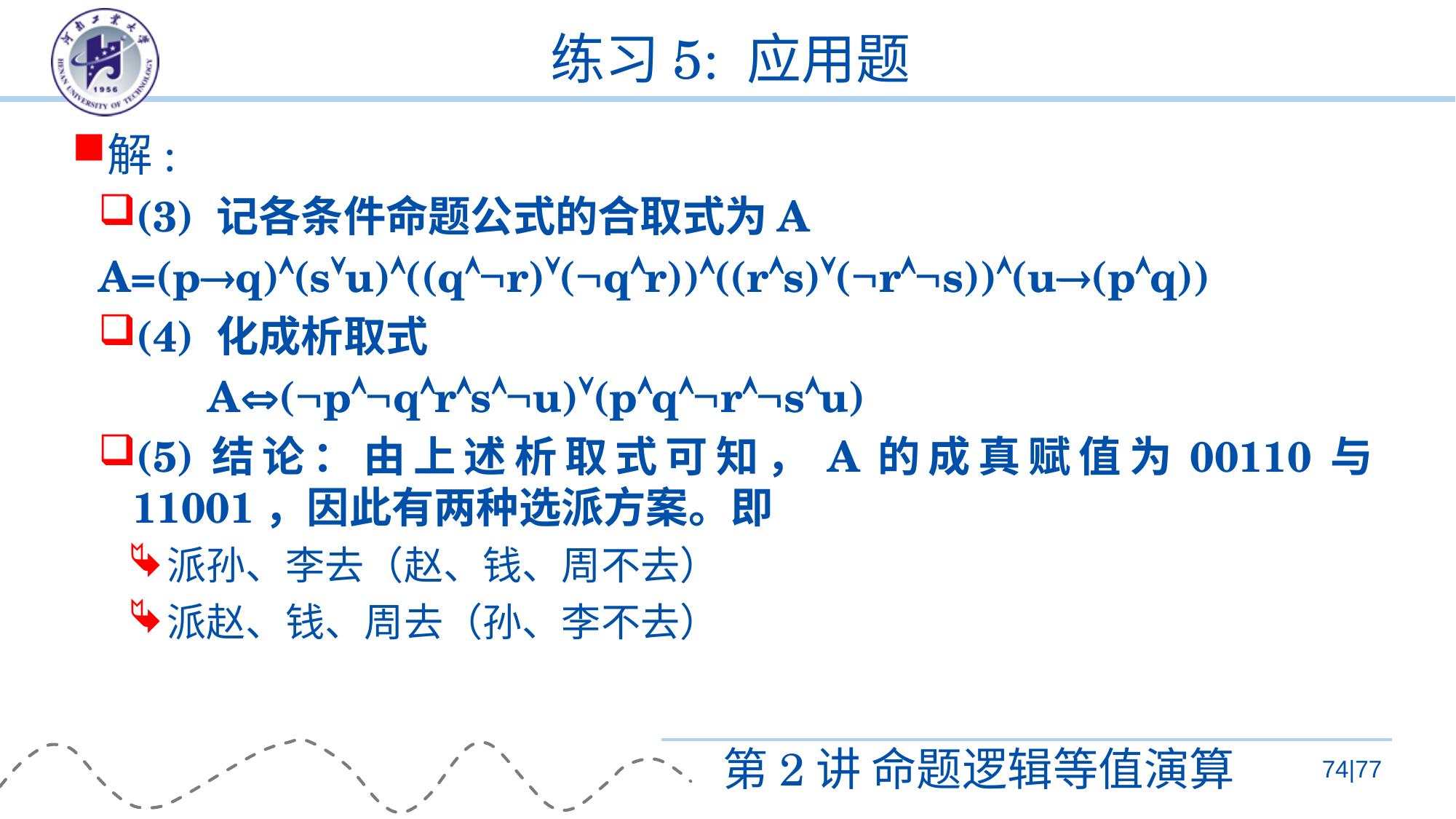

# 练习5: 应用题
解:
(3) 记各条件命题公式的合取式为A
A=(p→q)∧(s∨u)∧((q∧¬r)∨(¬q∧r))∧((r∧s)∨(¬r∧¬s))∧(u→(p∧q))
(4) 化成析取式
         A⇔(¬p∧¬q∧r∧s∧¬u)∨(p∧q∧¬r∧¬s∧u)
(5)结论：由上述析取式可知，A的成真赋值为00110与11001，因此有两种选派方案。即
派孙、李去（赵、钱、周不去）
派赵、钱、周去（孙、李不去）
第2讲 命题逻辑等值演算
74|77